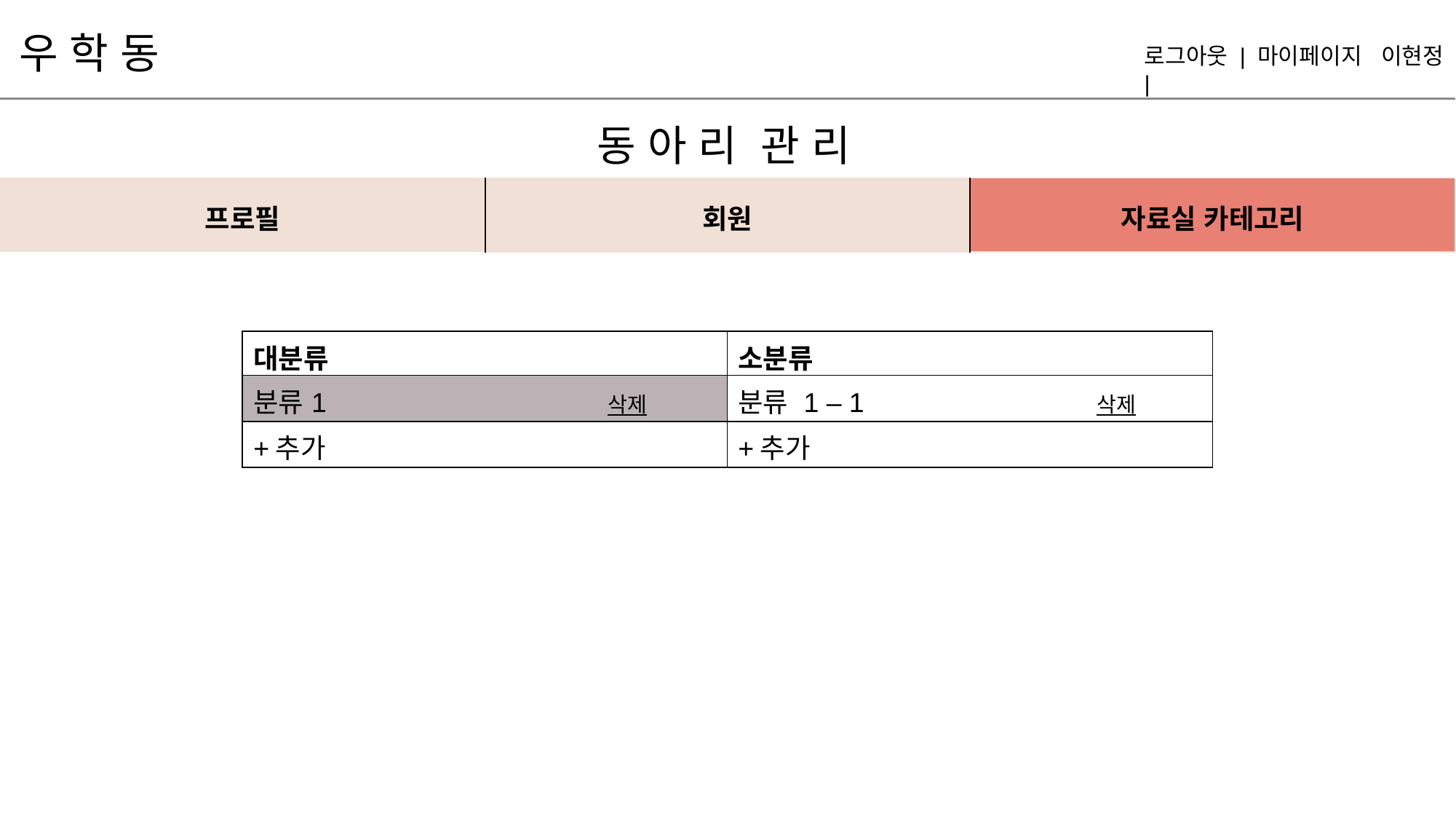

우 학 동
로그아웃 | 마이페이지 |
이현정
동 아 리  관 리
| 프로필 | 회원 | 자료실 카테고리 |
| --- | --- | --- |
| 대분류 | 소분류 |
| --- | --- |
| 분류1 삭제 | 분류 1 – 1 삭제 |
| +추가 | +추가 |